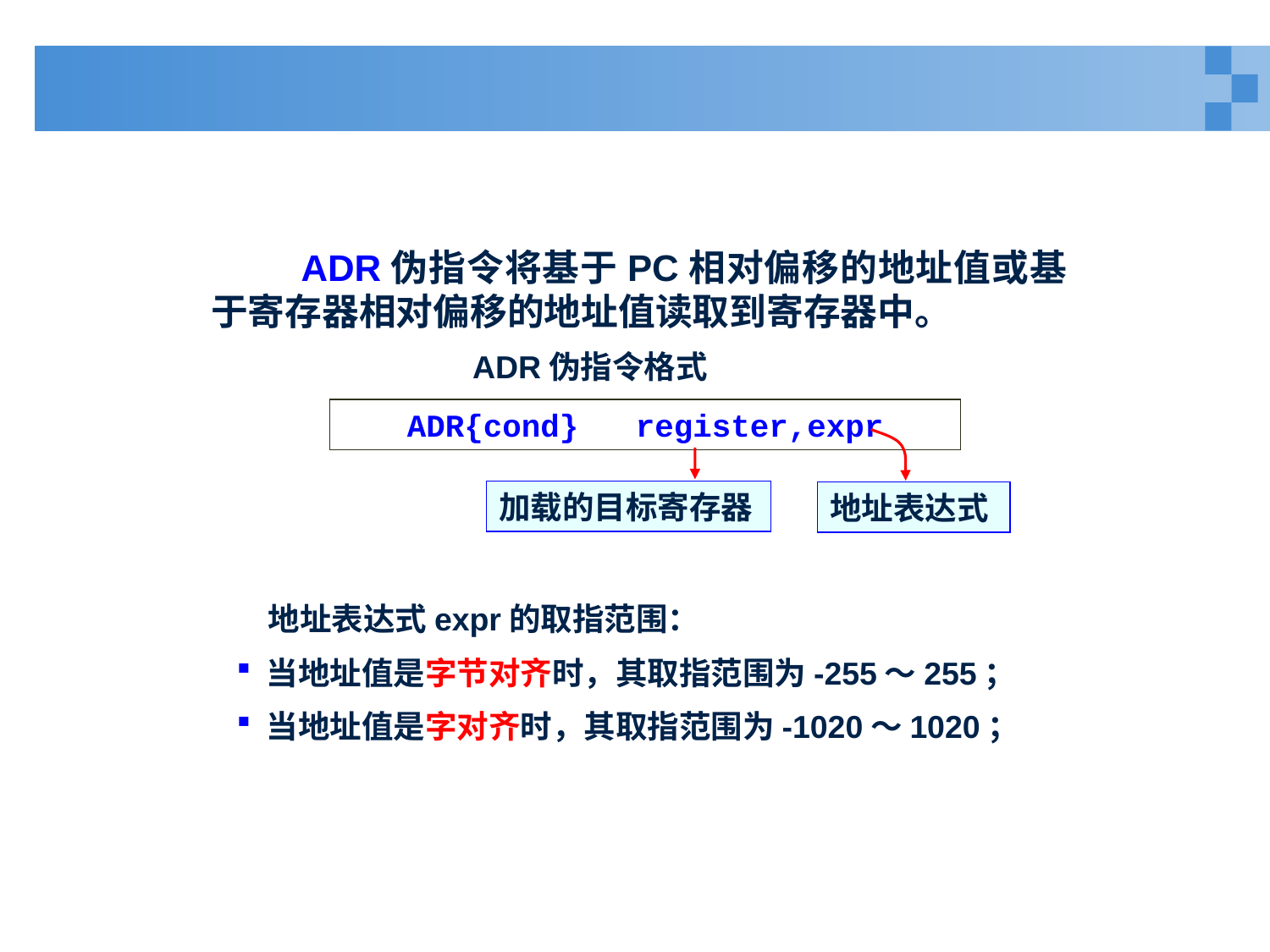

ARM伪指令——小范围的地址读取
        ADR伪指令将基于PC相对偏移的地址值或基于寄存器相对偏移的地址值读取到寄存器中。
ADR伪指令格式
ADR{cond}   register,expr

加载的目标寄存器
地址表达式
        地址表达式expr的取指范围：
当地址值是字节对齐时，其取指范围为-255～255；
当地址值是字对齐时，其取指范围为-1020～1020；